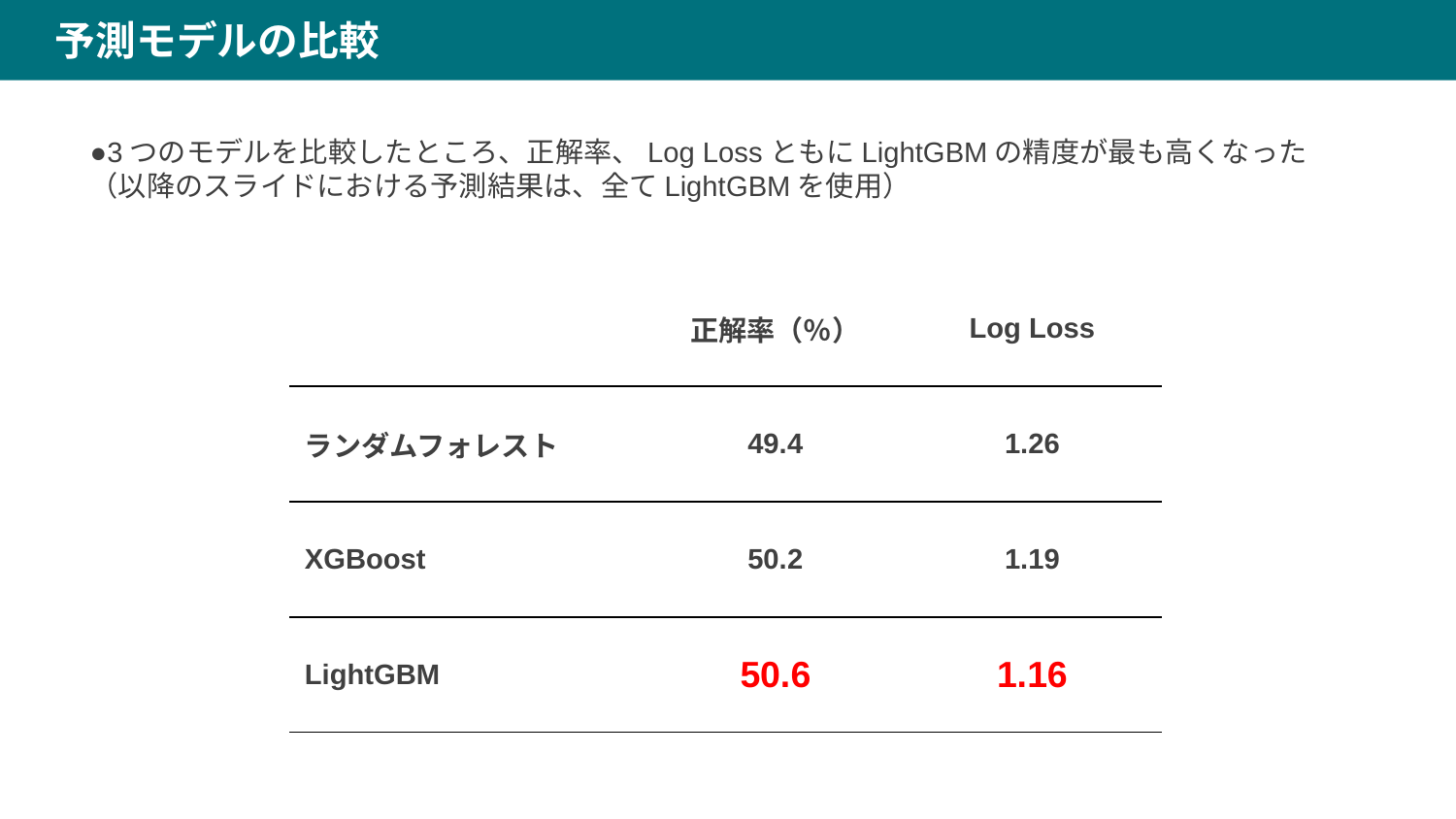

予測モデルの比較
●3つのモデルを比較したところ、正解率、Log LossともにLightGBMの精度が最も高くなった
（以降のスライドにおける予測結果は、全てLightGBMを使用）
|  | 正解率（％） | Log Loss |
| --- | --- | --- |
| ランダムフォレスト | 49.4 | 1.26 |
| XGBoost | 50.2 | 1.19 |
| LightGBM | 50.6 | 1.16 |